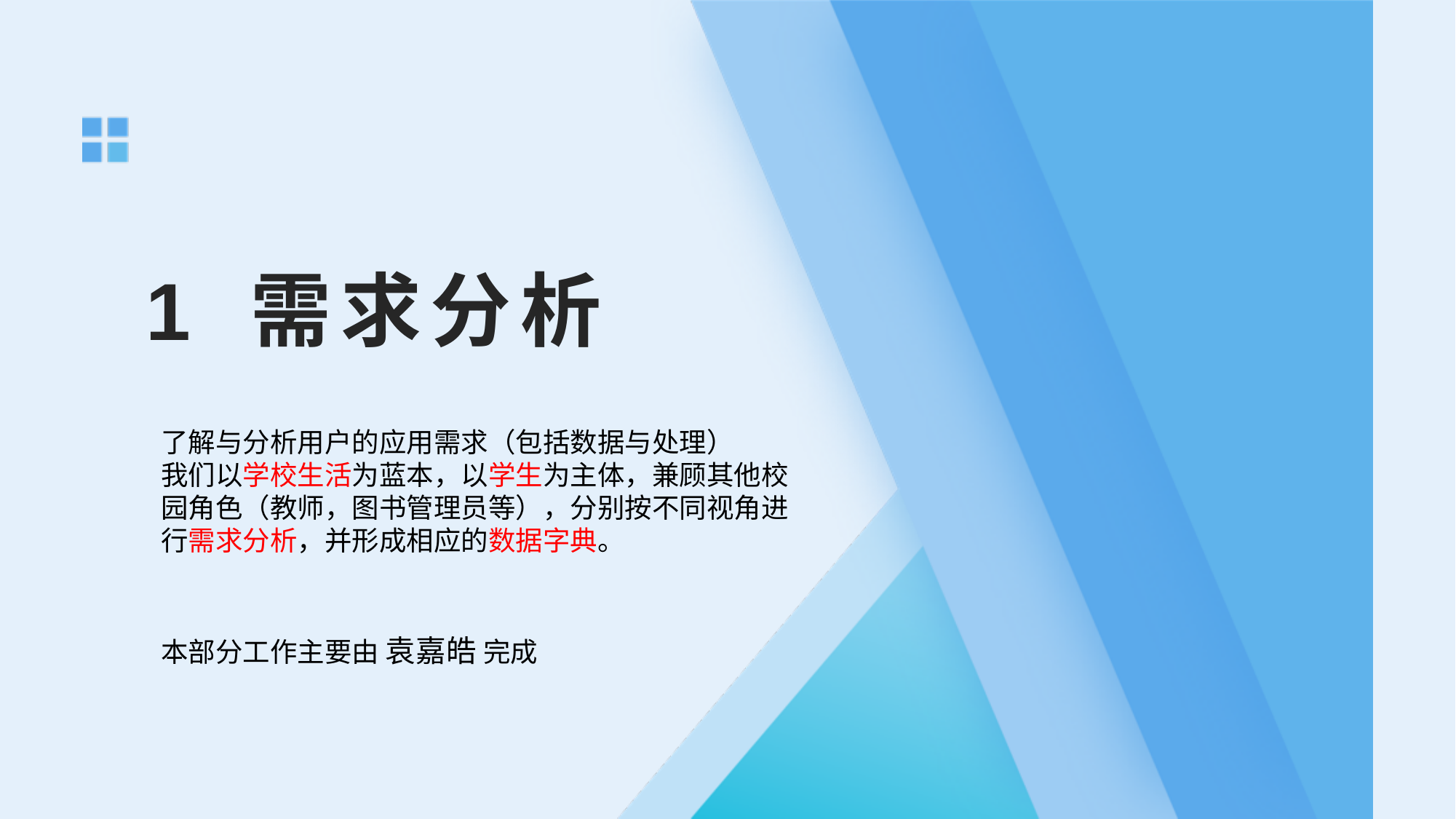

1 需求分析
了解与分析用户的应用需求（包括数据与处理）
我们以学校生活为蓝本，以学生为主体，兼顾其他校园角色（教师，图书管理员等），分别按不同视角进行需求分析，并形成相应的数据字典。
本部分工作主要由 袁嘉皓 完成